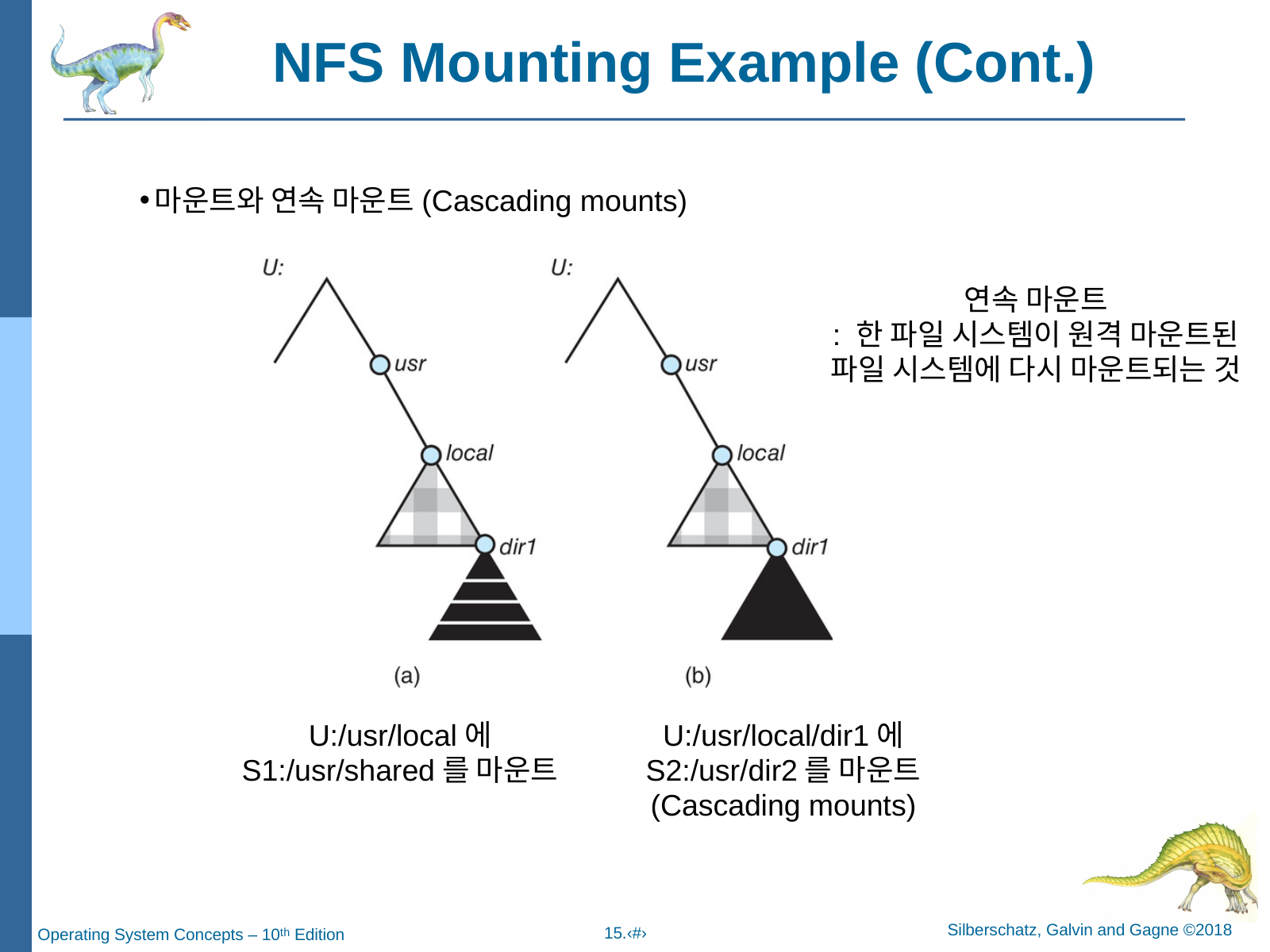

NFS Mounting Example (Cont.)

마운트와 연속 마운트(Cascading mounts)

연속 마운트
: 한 파일 시스템이 원격 마운트된 파일 시스템에 다시 마운트되는 것

U:/usr/local에 S1:/usr/shared를 마운트
U:/usr/local/dir1에 S2:/usr/dir2를 마운트
(Cascading mounts)

Silberschatz, Galvin and Gagne ©2018
15.‹#›
Operating System Concepts – 10ᵗʰ Edition